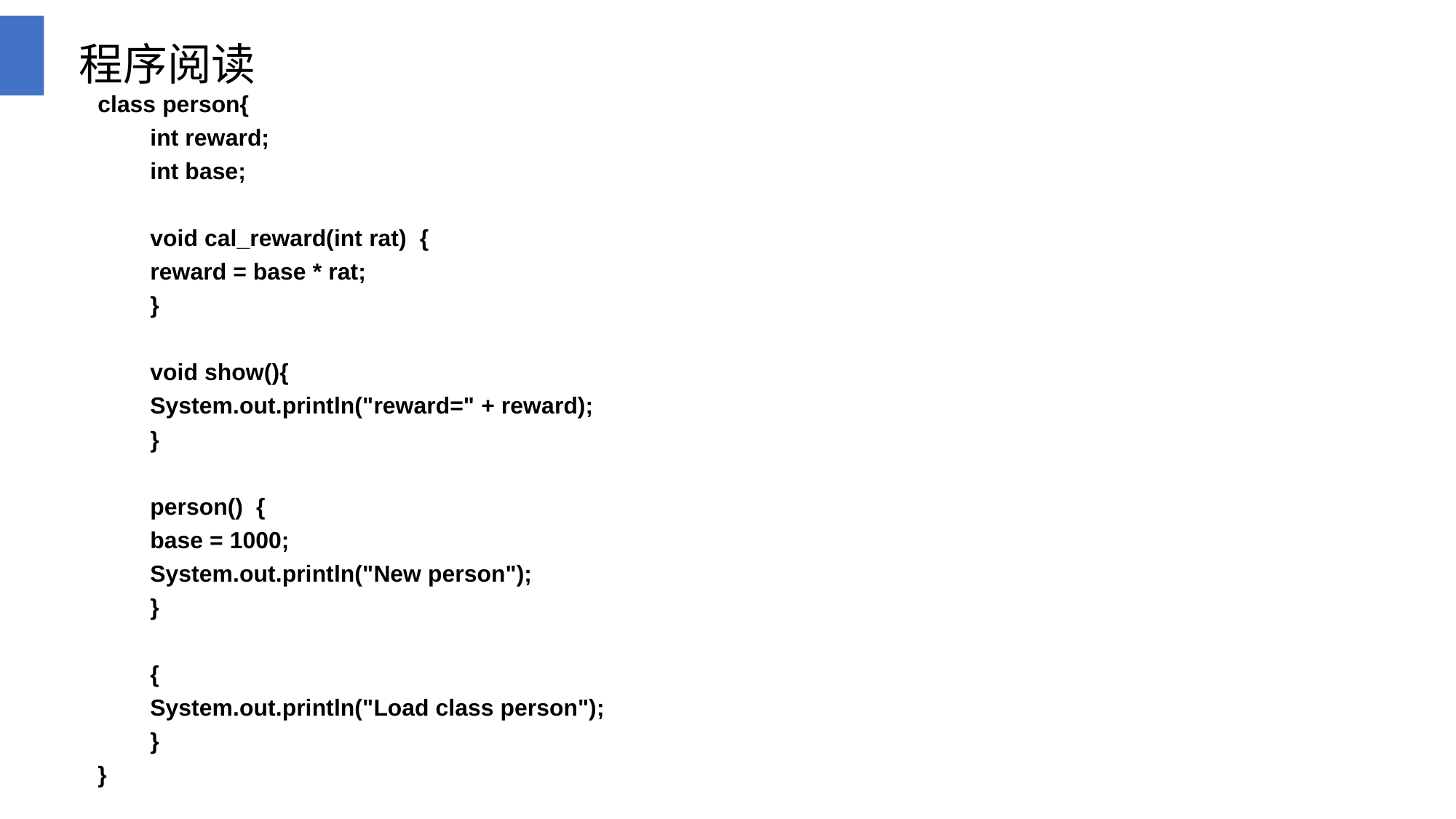

# 程序阅读
class person{
	int reward;
	int base;

	void cal_reward(int rat)  {
		reward = base * rat;
	}

	void show(){
		System.out.println("reward=" + reward);
	}

	person()  {
		base = 1000;
		System.out.println("New person");
	}

	{
		System.out.println("Load class person");
	}
}